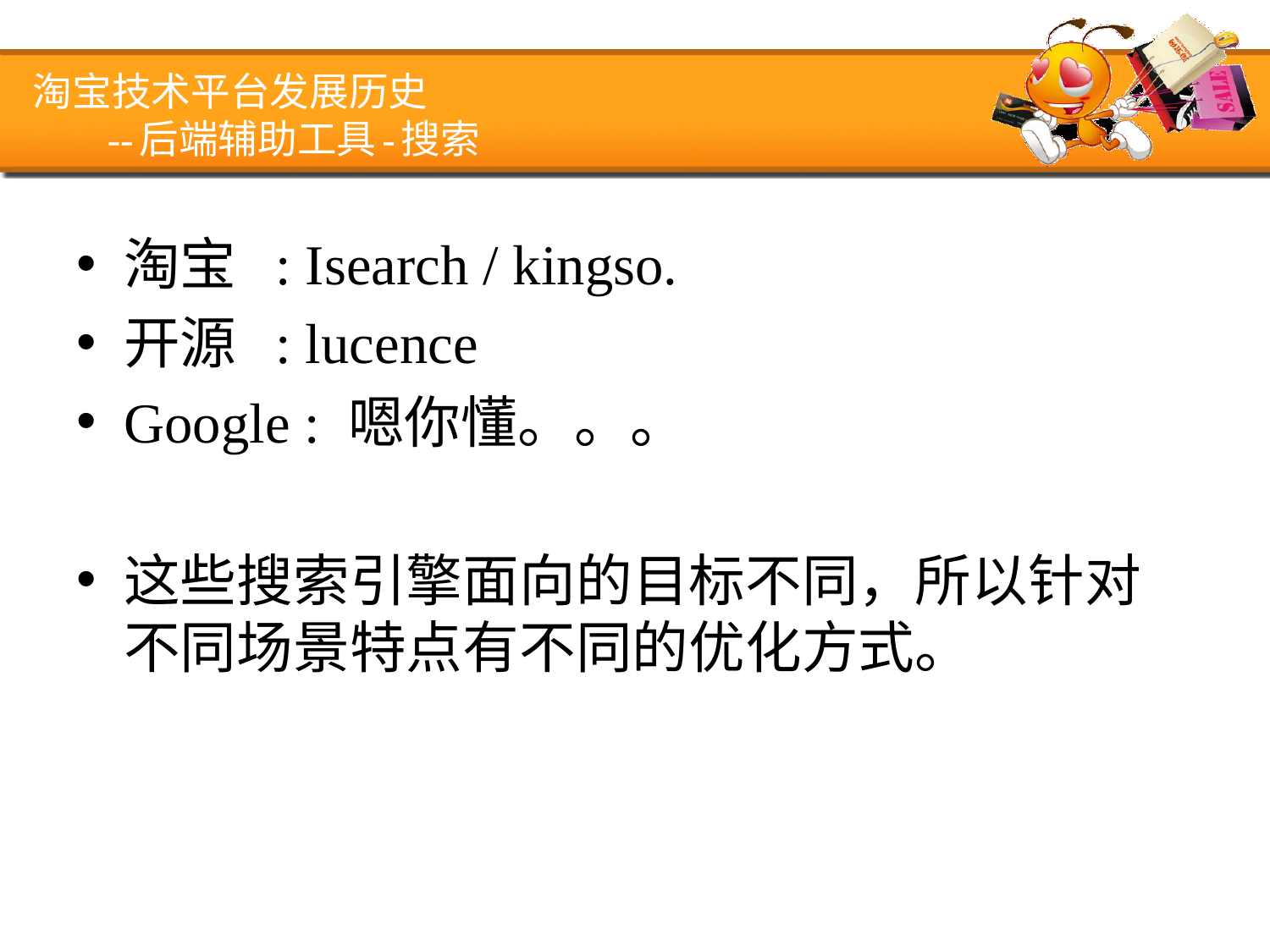

# 淘宝技术平台发展历史 --后端辅助工具-搜索
淘宝  : Isearch / kingso.
开源  : lucence
Google : 嗯你懂。。。

这些搜索引擎面向的目标不同，所以针对不同场景特点有不同的优化方式。